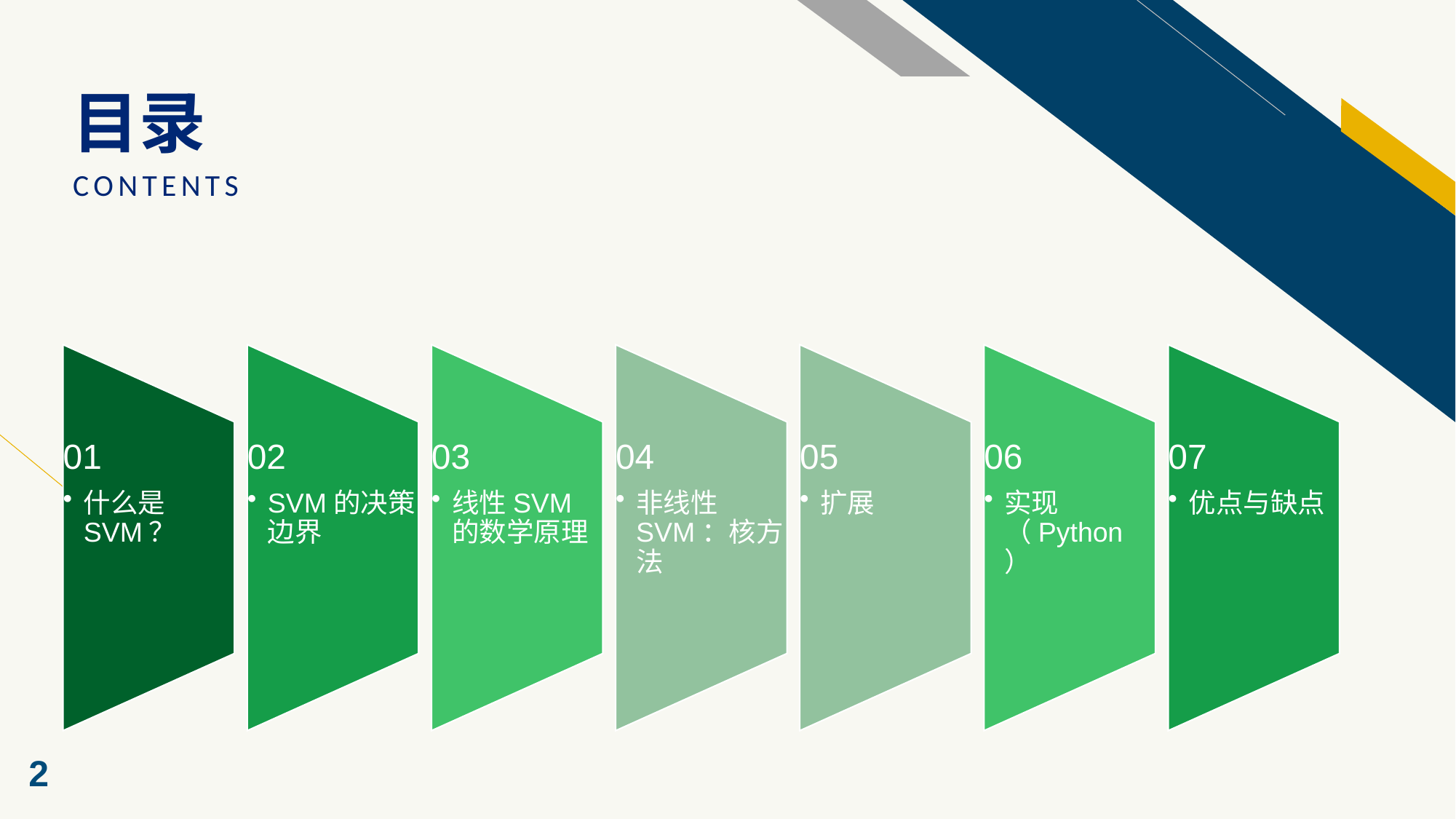

# 目录
CONTENTS
01
什么是SVM？
02
SVM的决策边界
03
线性SVM的数学原理
04
非线性SVM：核方法
05
扩展
06
实现（Python）
07
优点与缺点
2